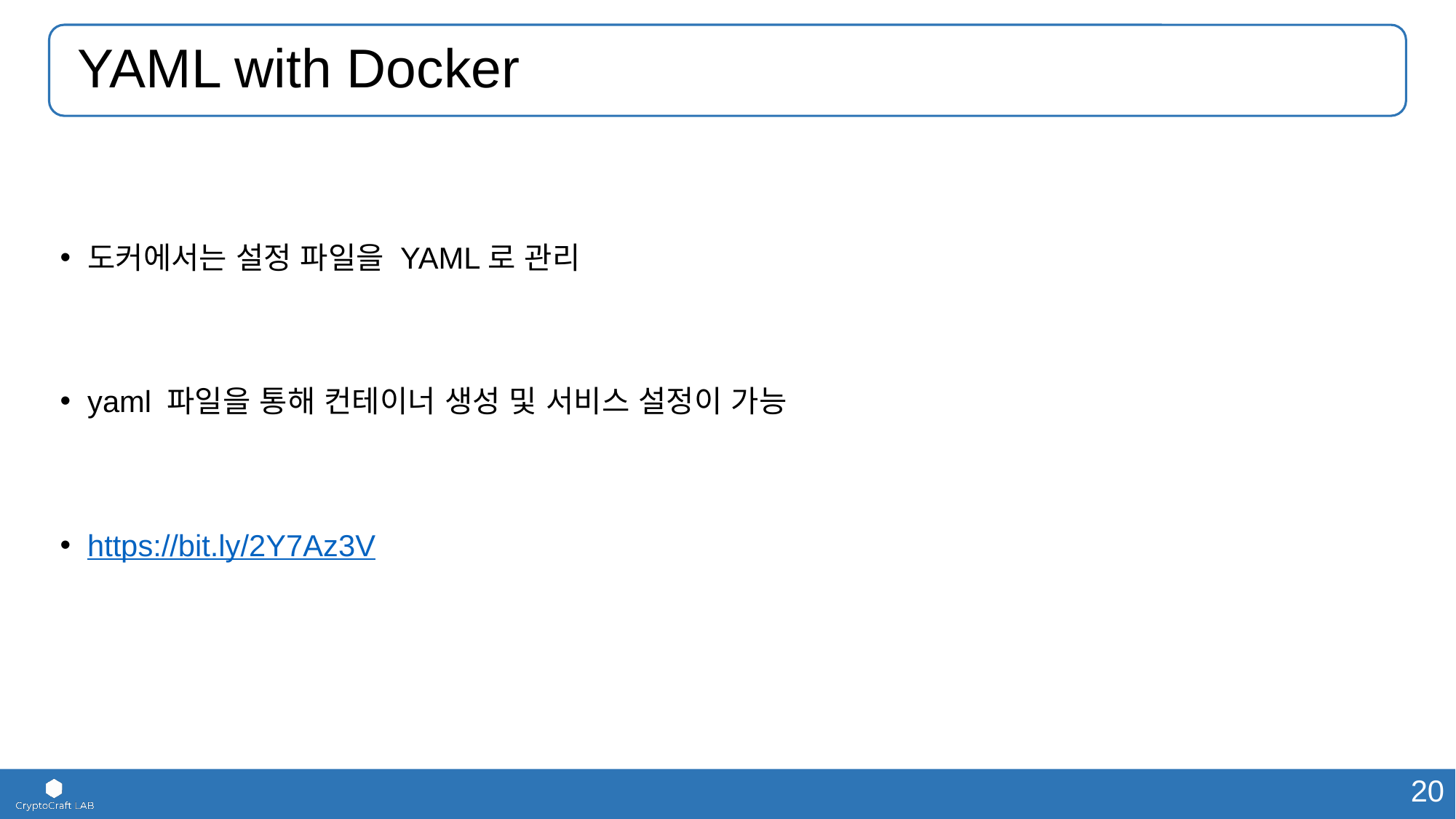

# YAML with Docker

도커에서는 설정 파일을 YAML로 관리

yaml 파일을 통해 컨테이너 생성 및 서비스 설정이 가능

https://bit.ly/2Y7Az3V